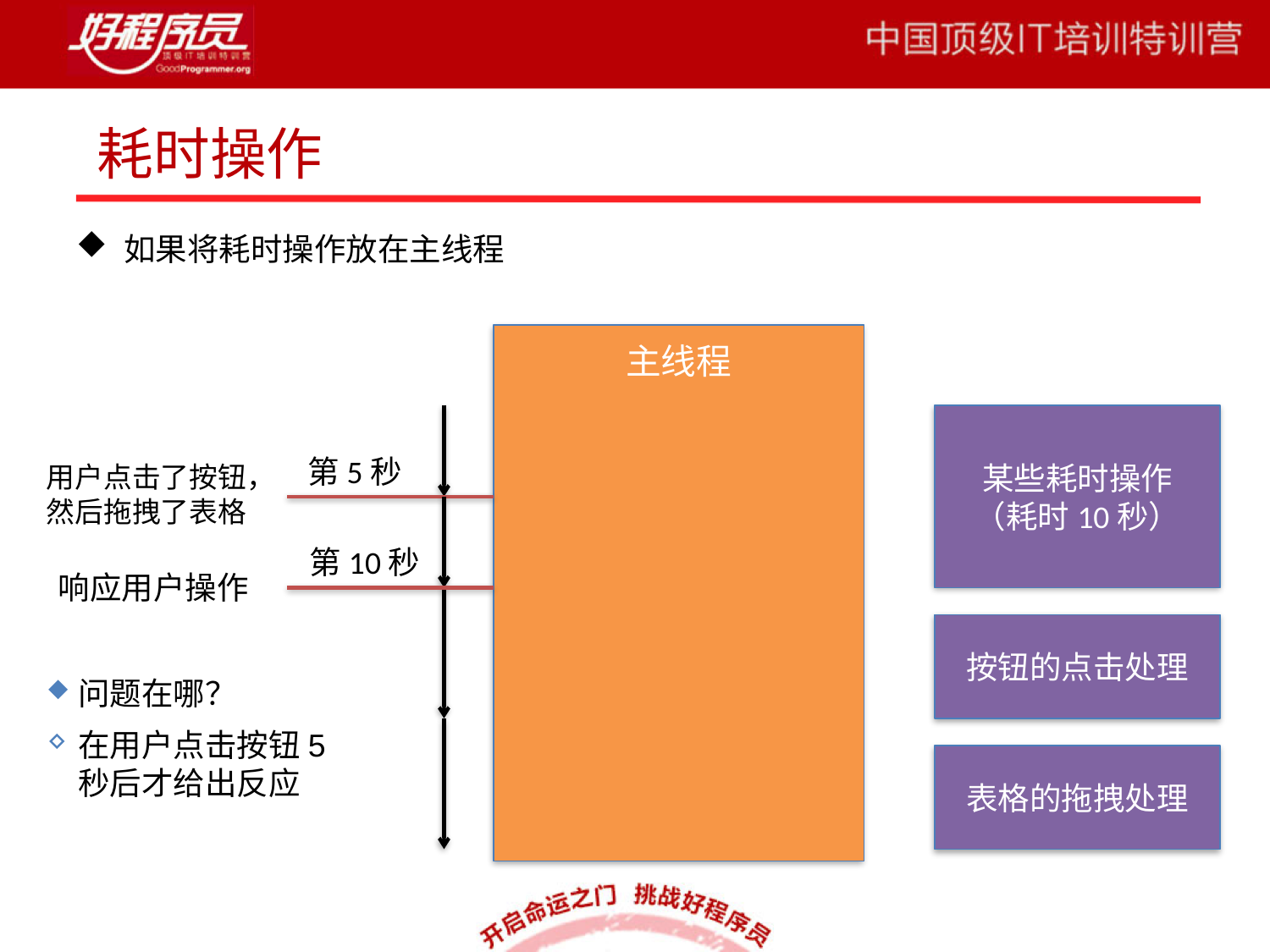

耗时操作
如果将耗时操作放在主线程

主线程

某些耗时操作
（耗时10秒）
第5秒
用户点击了按钮，然后拖拽了表格
第10秒
响应用户操作
按钮的点击处理
问题在哪？
在用户点击按钮5秒后才给出反应
表格的拖拽处理